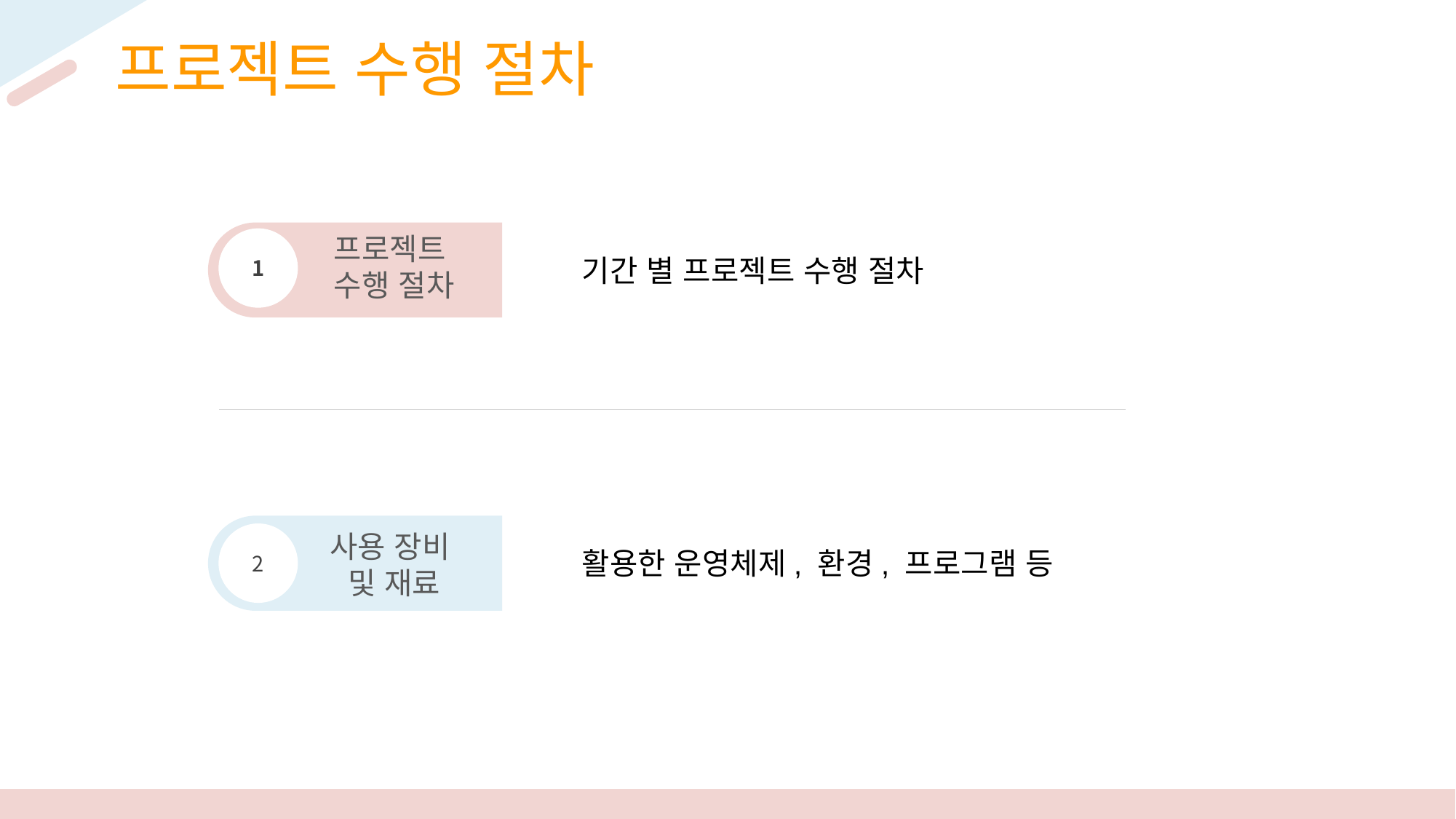

프로젝트 수행 절차

프로젝트
수행 절차
1
기간 별 프로젝트 수행 절차

사용 장비
및 재료
2
활용한 운영체제, 환경, 프로그램 등